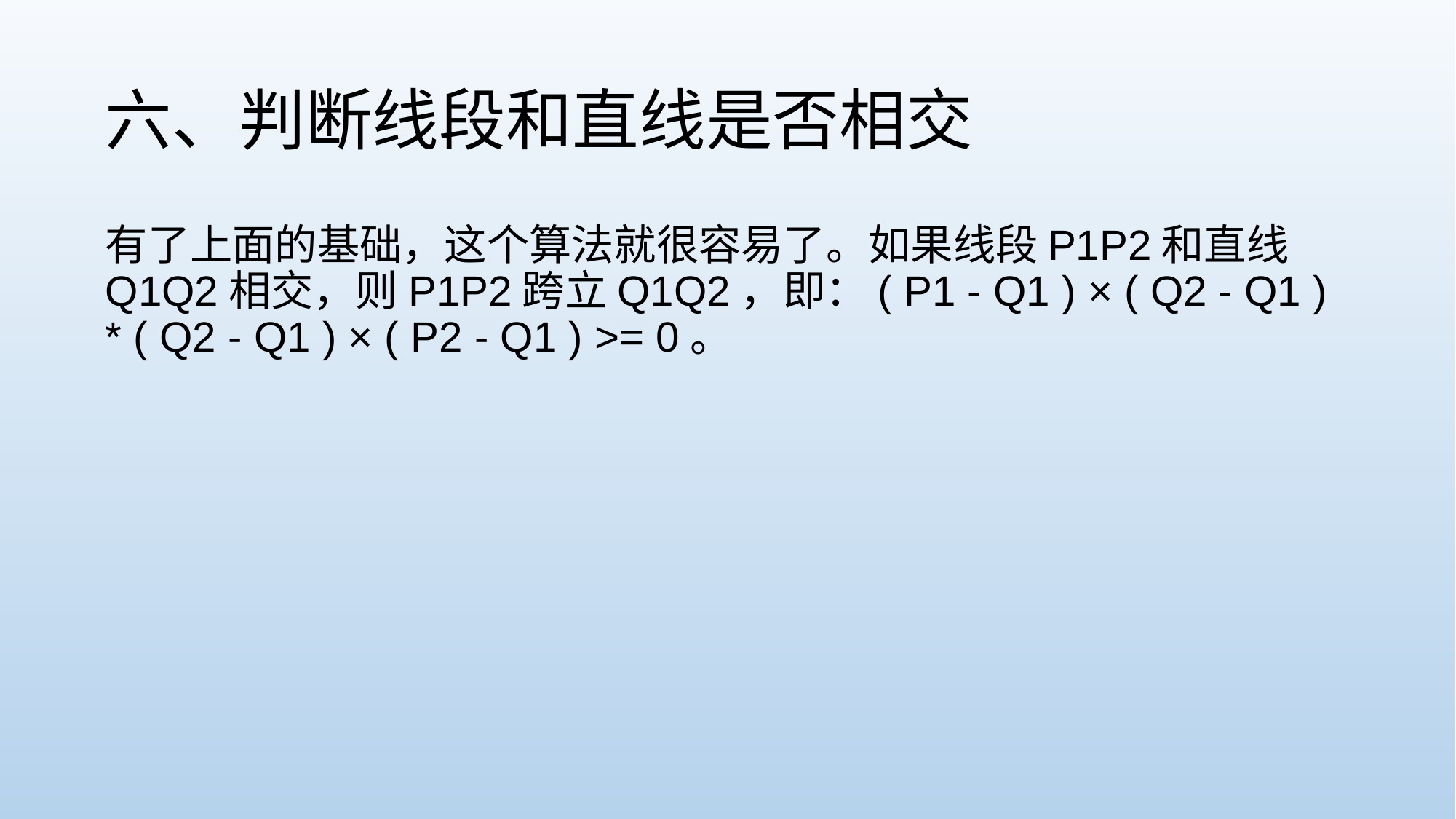

# 六、判断线段和直线是否相交
有了上面的基础，这个算法就很容易了。如果线段P1P2和直线Q1Q2相交，则P1P2跨立Q1Q2，即：( P1 - Q1 ) × ( Q2 - Q1 ) * ( Q2 - Q1 ) × ( P2 - Q1 ) >= 0。